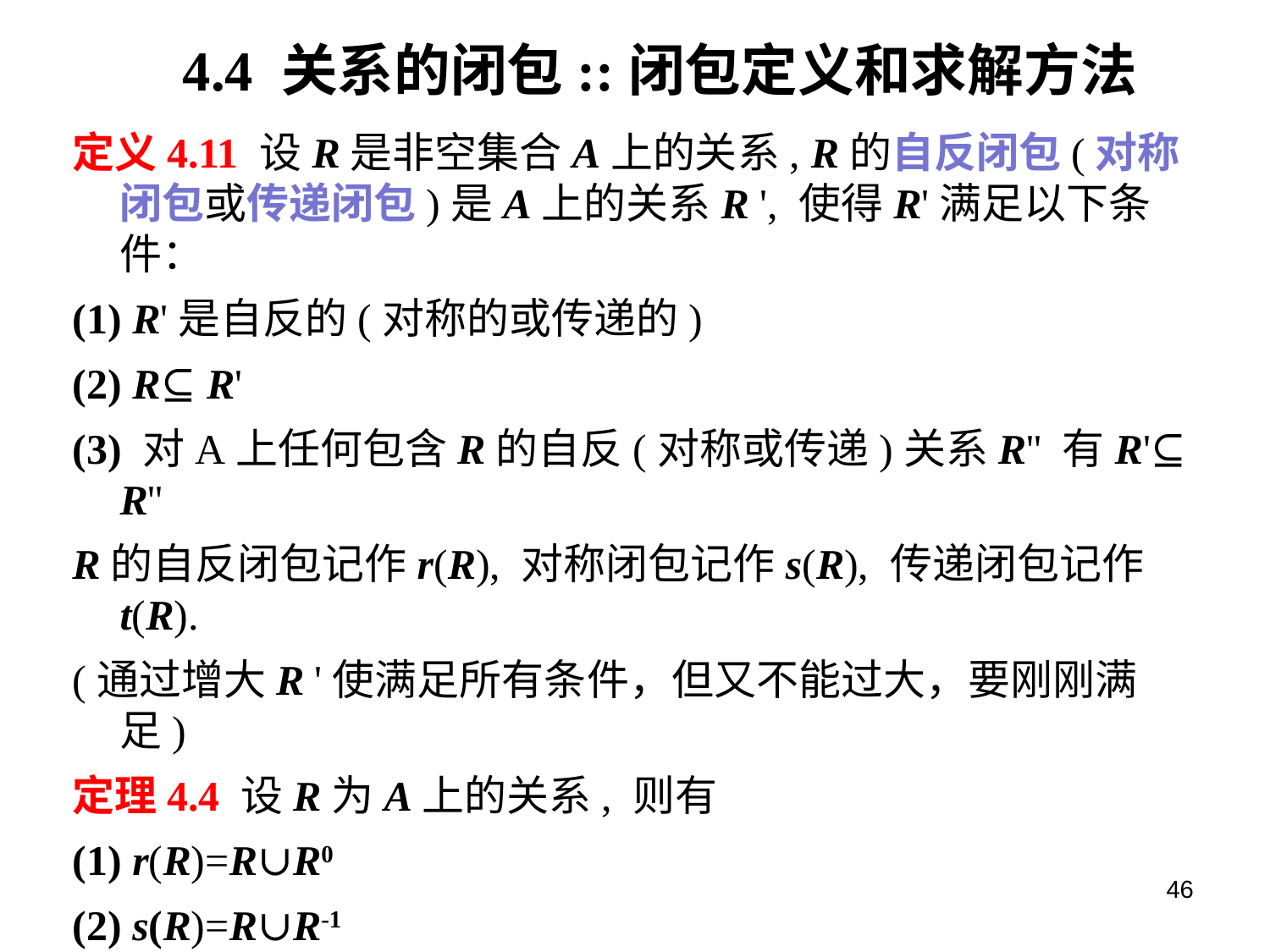

# 4.4 关系的闭包::闭包定义和求解方法
定义4.11 设R是非空集合A上的关系, R的自反闭包(对称闭包或传递闭包)是A上的关系R ', 使得R'满足以下条件：
(1) R'是自反的(对称的或传递的)
(2) R⊆ R'
(3) 对A上任何包含R的自反(对称或传递)关系R'' 有R'⊆ R''
R的自反闭包记作r(R), 对称闭包记作s(R), 传递闭包记作t(R).
(通过增大R '使满足所有条件，但又不能过大，要刚刚满足)
定理4.4 设R为A上的关系, 则有
(1) r(R)=R∪R0
(2) s(R)=R∪R-1
(3) t(R)=R∪R2∪R3∪…
说明：对有穷集A(|A|=n)上的关系, (3)中的并最多不超过Rn
46